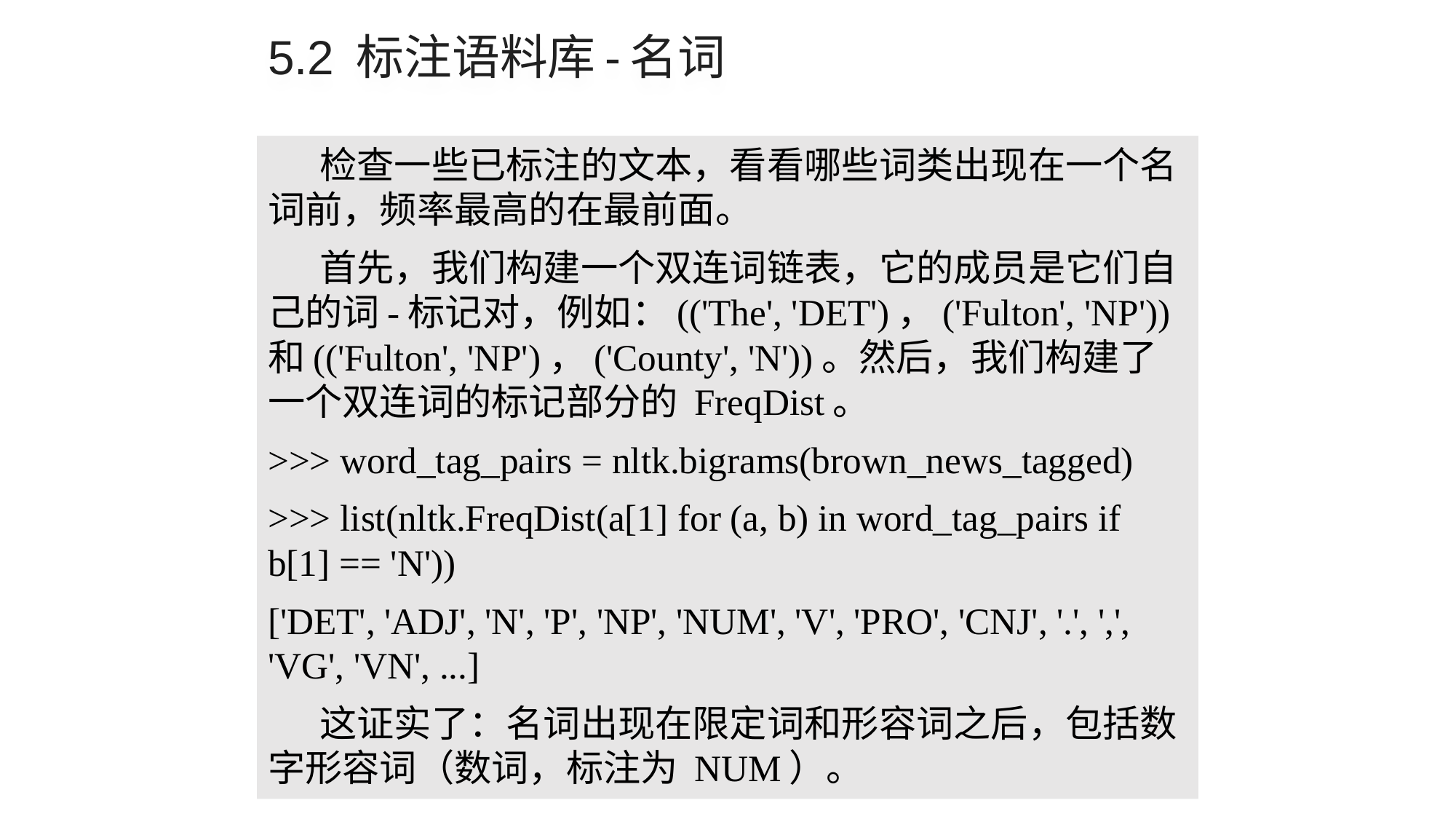

# 5.2 标注语料库-名词
检查一些已标注的文本，看看哪些词类出现在一个名词前，频率最高的在最前面。
首先，我们构建一个双连词链表，它的成员是它们自己的词-标记对，例如：(('The', 'DET')，('Fulton', 'NP'))和(('Fulton', 'NP')，('County', 'N'))。然后，我们构建了一个双连词的标记部分的 FreqDist。
>>> word_tag_pairs = nltk.bigrams(brown_news_tagged)
>>> list(nltk.FreqDist(a[1] for (a, b) in word_tag_pairs if b[1] == 'N'))
['DET', 'ADJ', 'N', 'P', 'NP', 'NUM', 'V', 'PRO', 'CNJ', '.', ',', 'VG', 'VN', ...]
这证实了：名词出现在限定词和形容词之后，包括数字形容词（数词，标注为 NUM）。